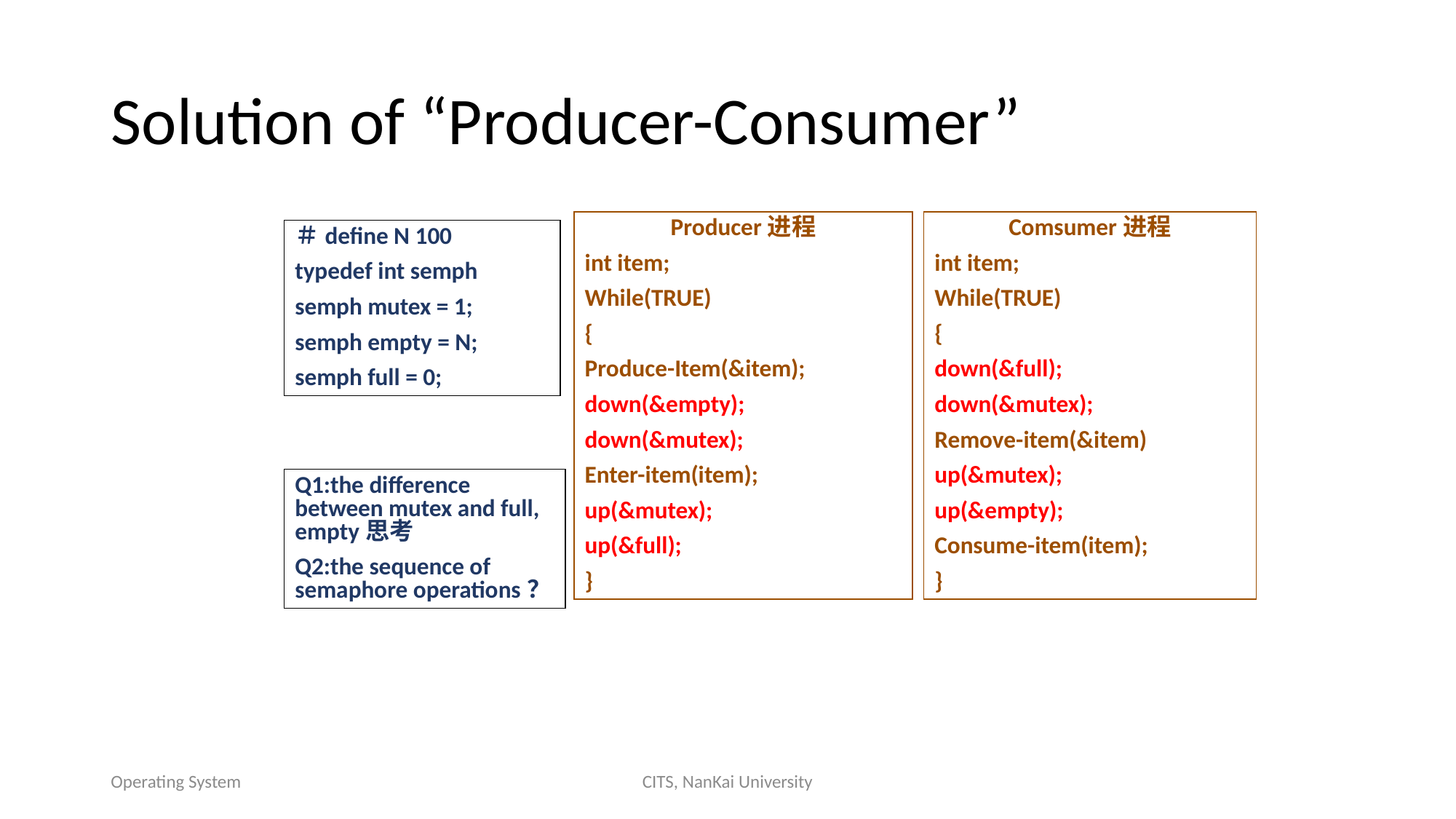

# Solution of “Producer-Consumer”
Producer进程
int item;
While(TRUE)
{
Produce-Item(&item);
down(&empty);
down(&mutex);
Enter-item(item);
up(&mutex);
up(&full);
}
Comsumer进程
int item;
While(TRUE)
{
down(&full);
down(&mutex);
Remove-item(&item)
up(&mutex);
up(&empty);
Consume-item(item);
}
＃define N 100
typedef int semph
semph mutex = 1;
semph empty = N;
semph full = 0;
Q1:the difference between mutex and full, empty思考
Q2:the sequence of semaphore operations？
Operating System
CITS, NanKai University
32